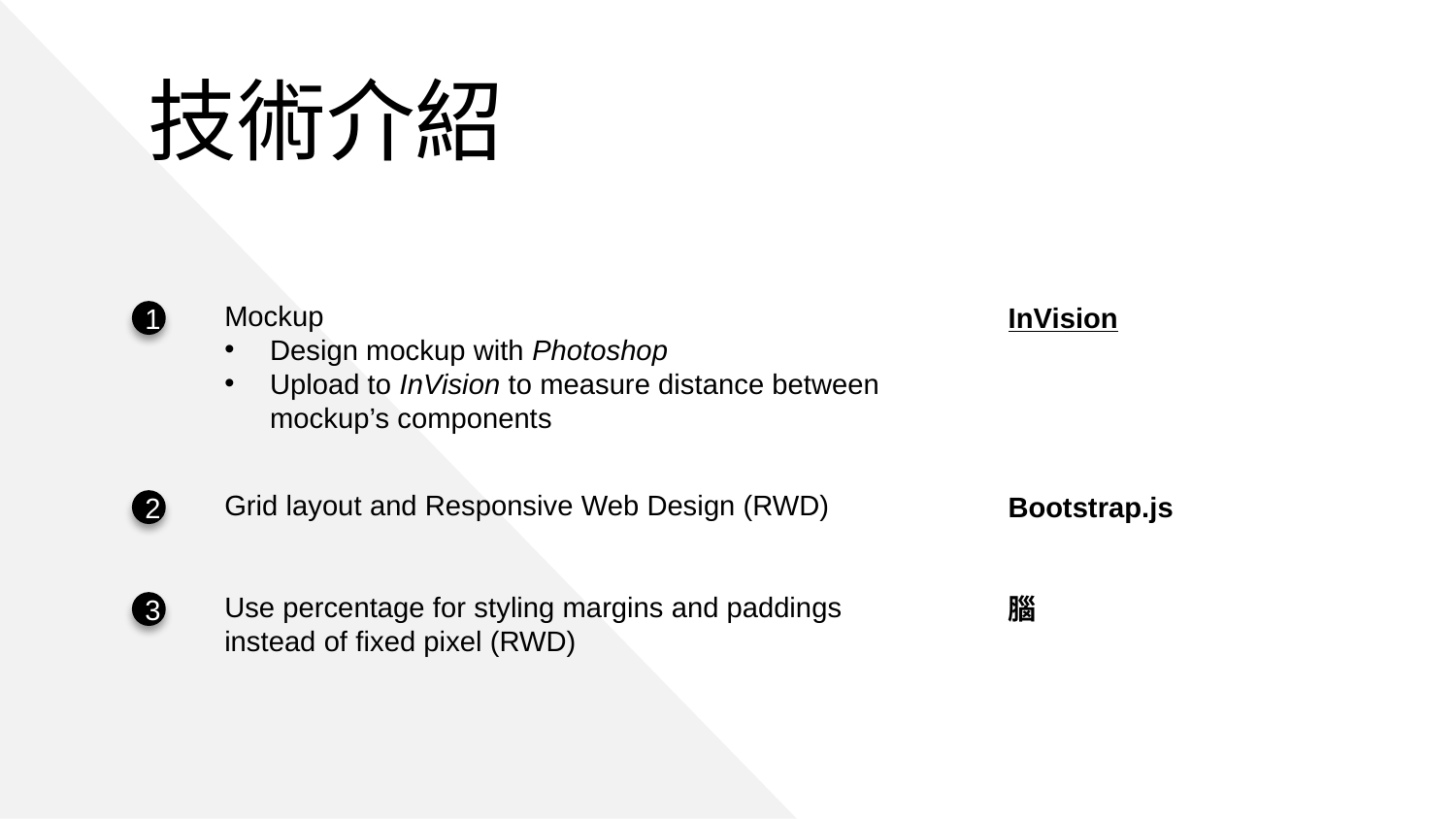

技術介紹
Mockup
Design mockup with Photoshop
Upload to InVision to measure distance between mockup’s components
InVision
1
Grid layout and Responsive Web Design (RWD)
Bootstrap.js
2
Use percentage for styling margins and paddings instead of fixed pixel (RWD)
腦
3